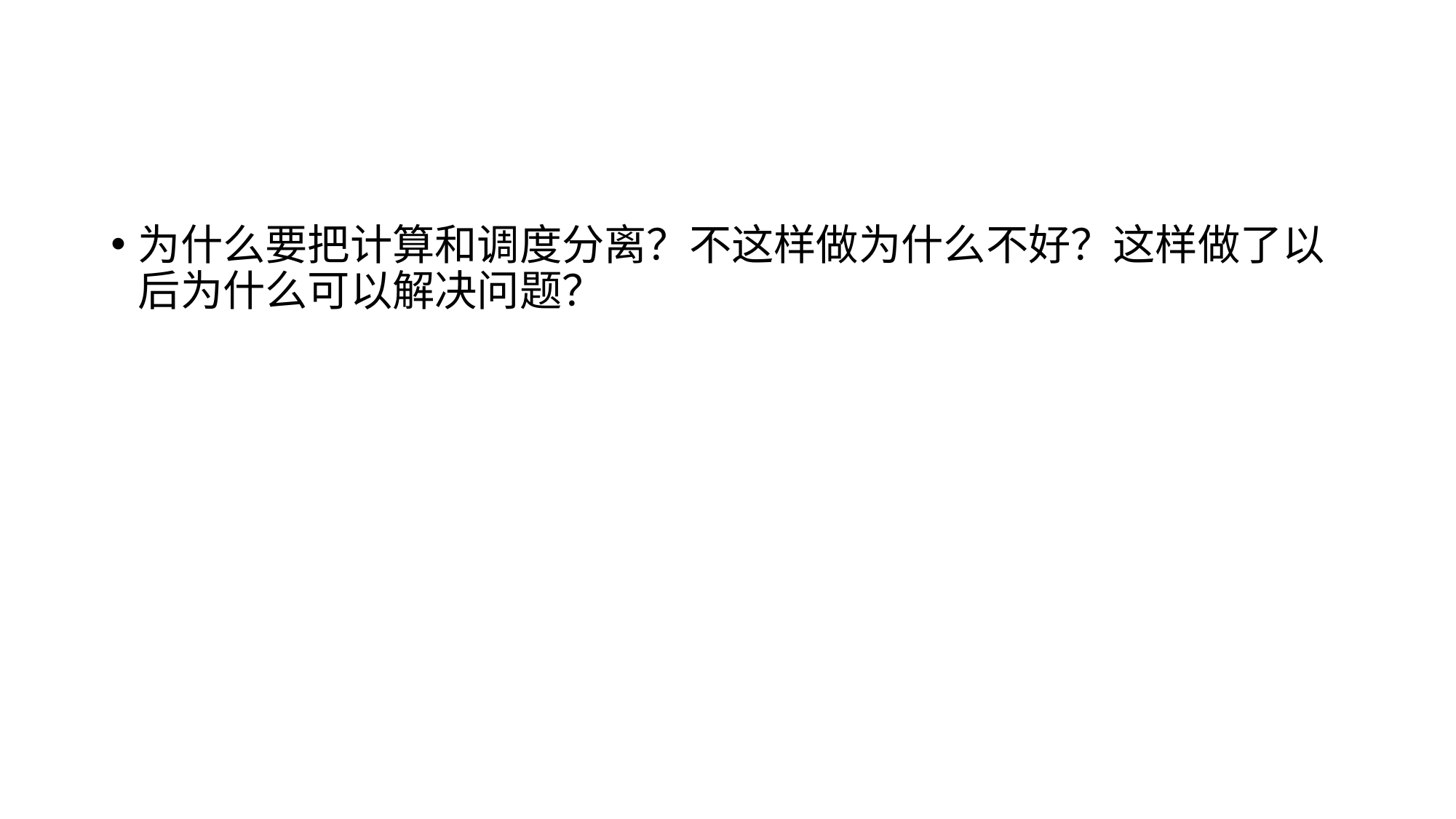

#
为什么要把计算和调度分离？不这样做为什么不好？这样做了以后为什么可以解决问题？